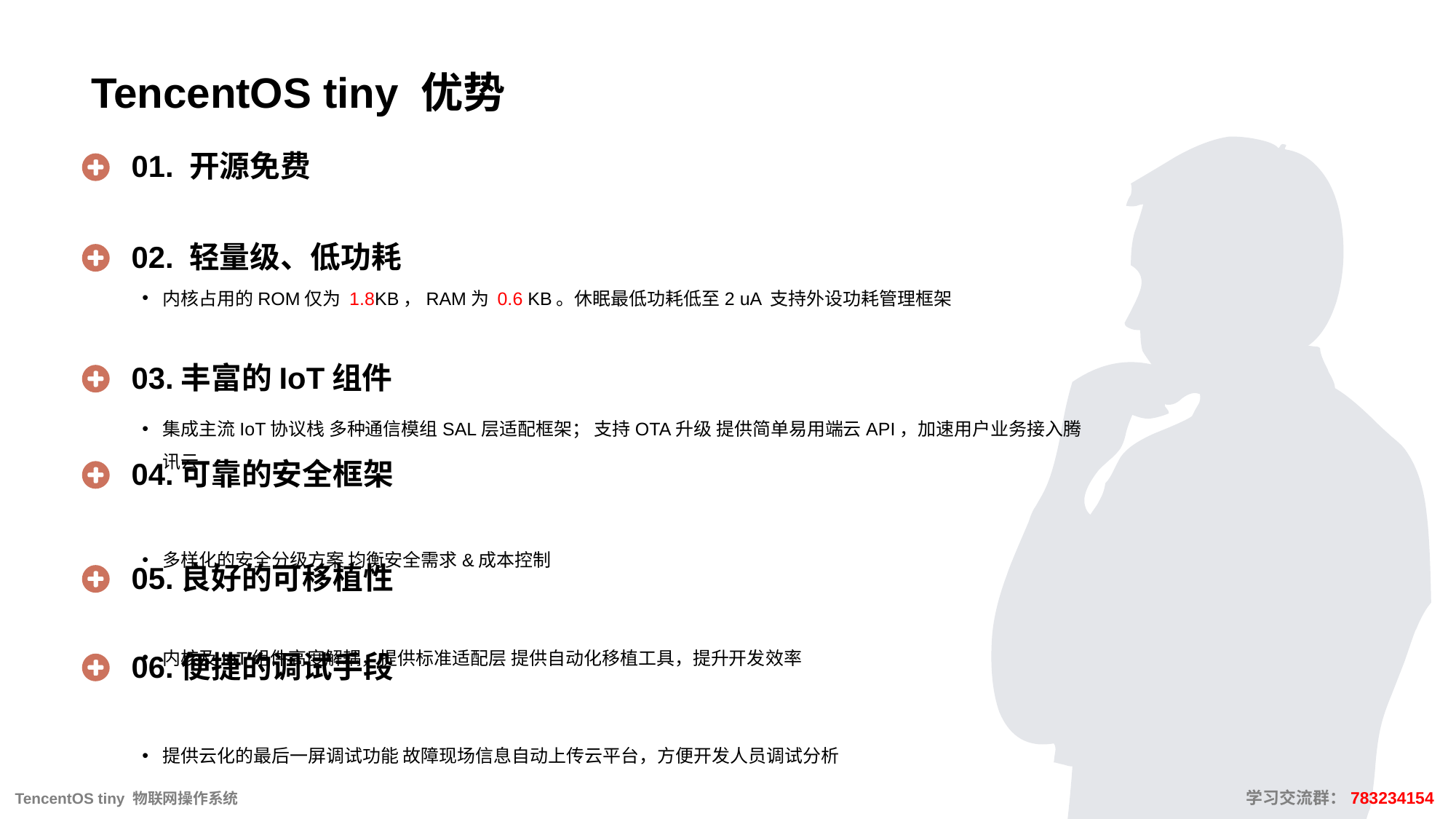

# TencentOS tiny 优势

内核占用的ROM仅为 1.8KB，RAM为 0.6 KB。休眠最低功耗低至2 uA 支持外设功耗管理框架

集成主流IoT协议栈 多种通信模组SAL层适配框架； 支持OTA升级 提供简单易用端云API，加速用户业务接入腾讯云

多样化的安全分级方案 均衡安全需求&成本控制

内核及IoT组件高度解耦，提供标准适配层 提供自动化移植工具，提升开发效率

提供云化的最后一屏调试功能 故障现场信息自动上传云平台，方便开发人员调试分析
04.可靠的安全框架

05.良好的可移植性

01. 开源免费

02. 轻量级、低功耗

03.丰富的IoT组件

06.便捷的调试手段

14
 TencentOS tiny 物联网操作系统									          学习交流群：783234154